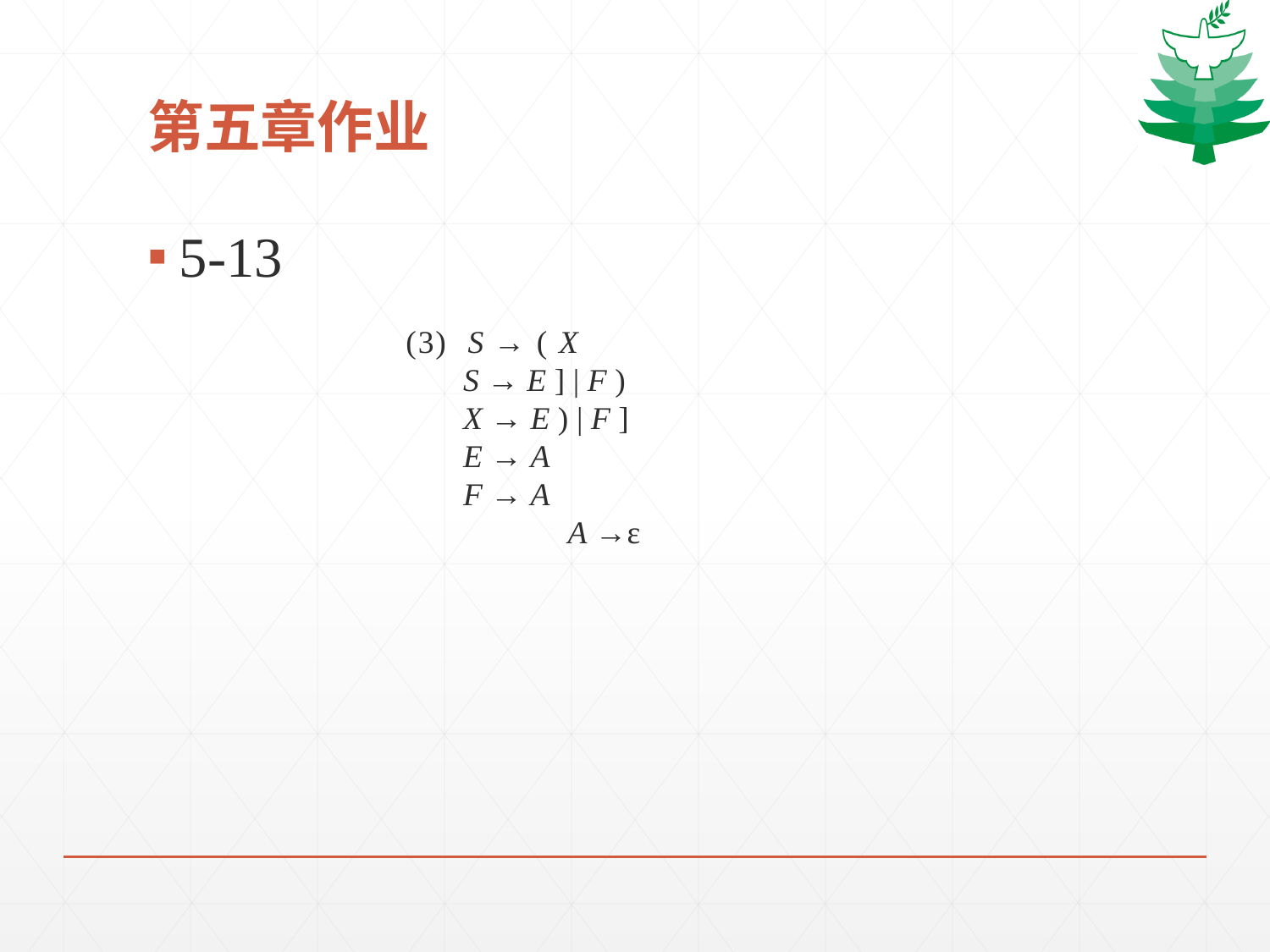

# 第五章作业
5-13
 (3)  S → ( X
S → E ] | F )
X → E ) | F ]
E → A
F → A
             A →ε